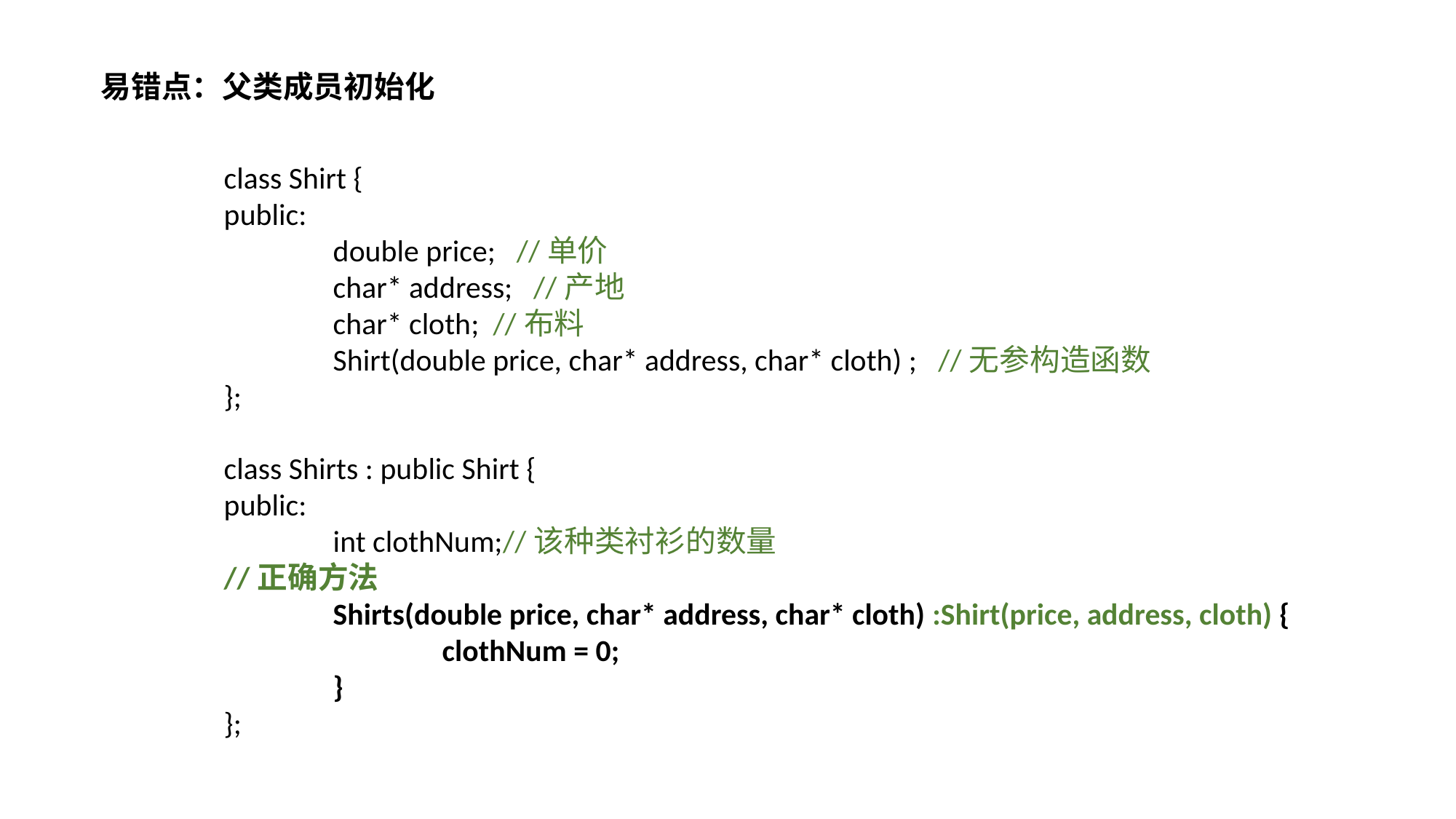

易错点：父类成员初始化
class Shirt {
public:
	double price;   //单价
	char* address;   //产地
	char* cloth;  //布料
	Shirt(double price, char* address, char* cloth) ;   //无参构造函数
};
class Shirts : public Shirt {
public:
	int clothNum;//该种类衬衫的数量
//正确方法
	Shirts(double price, char* address, char* cloth) :Shirt(price, address, cloth) {
		clothNum = 0;
	}
};